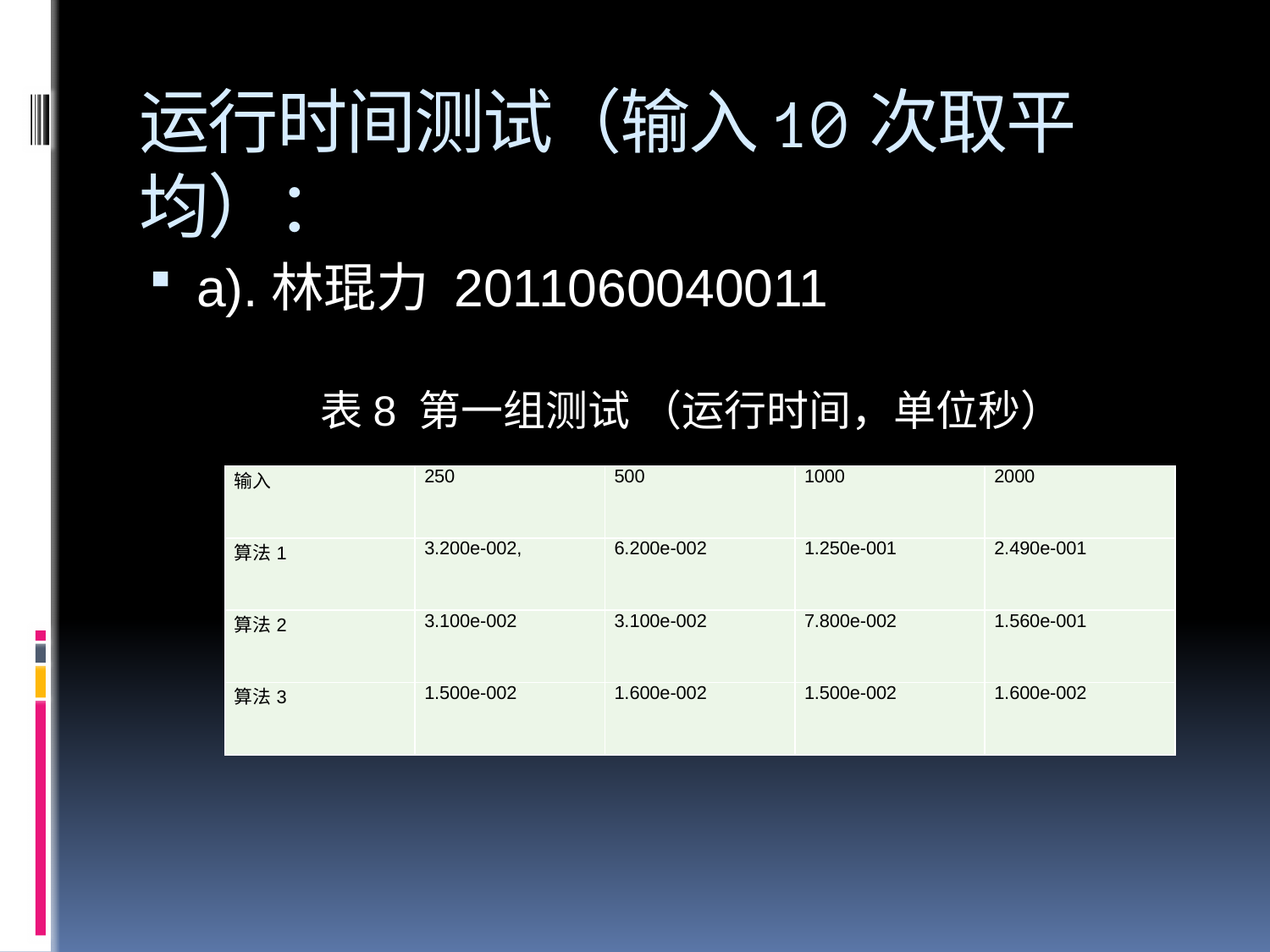

# 运行时间测试（输入10次取平均）：
a).林琨力 2011060040011

表8 第一组测试 （运行时间，单位秒）
| 输入 | 250 | 500 | 1000 | 2000 |
| --- | --- | --- | --- | --- |
| 算法1 | 3.200e-002, | 6.200e-002 | 1.250e-001 | 2.490e-001 |
| 算法2 | 3.100e-002 | 3.100e-002 | 7.800e-002 | 1.560e-001 |
| 算法3 | 1.500e-002 | 1.600e-002 | 1.500e-002 | 1.600e-002 |